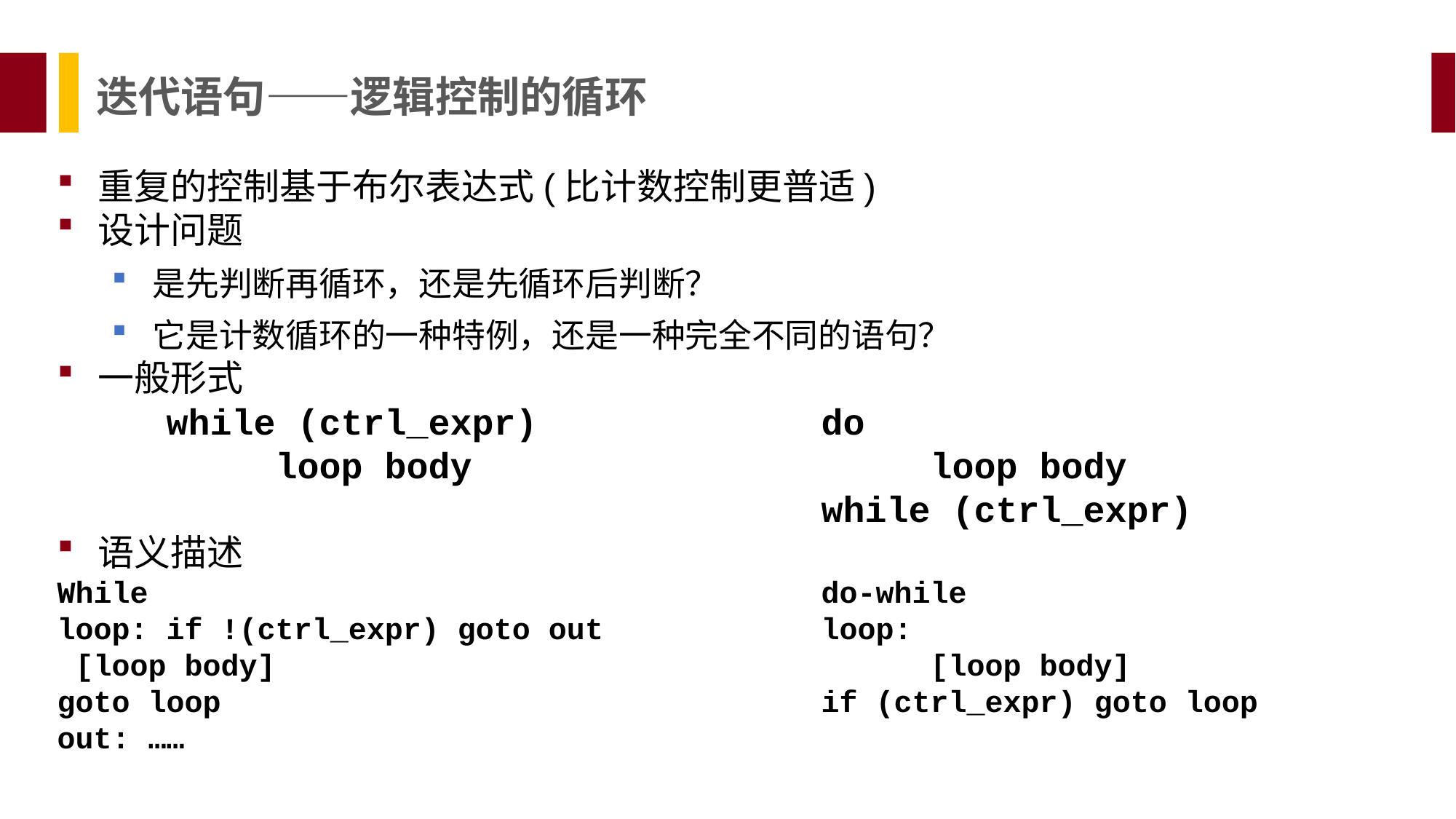

迭代语句——逻辑控制的循环
重复的控制基于布尔表达式(比计数控制更普适)
设计问题
是先判断再循环，还是先循环后判断？
它是计数循环的一种特例，还是一种完全不同的语句？
一般形式
	while (ctrl_expr)		    	do
		loop body					loop body								         	while (ctrl_expr)
语义描述
While							do-while
loop: if !(ctrl_expr) goto out		loop:
 [loop body]						[loop body]
goto loop						if (ctrl_expr) goto loop
out: ……